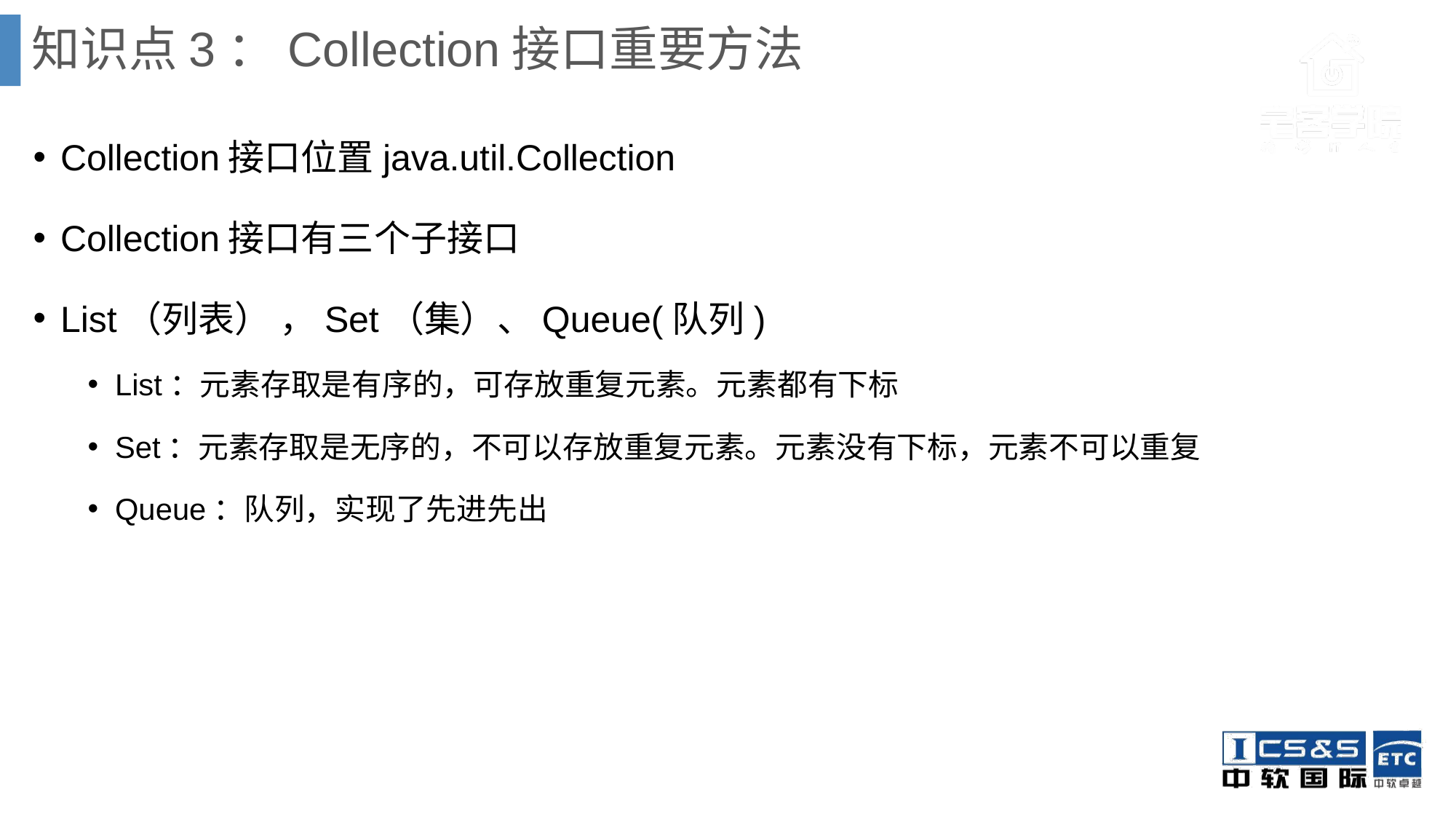

# 知识点3：Collection接口重要方法
Collection接口位置java.util.Collection
Collection接口有三个子接口
List（列表） ，Set（集）、Queue(队列)
List：元素存取是有序的，可存放重复元素。元素都有下标
Set：元素存取是无序的，不可以存放重复元素。元素没有下标，元素不可以重复
Queue：队列，实现了先进先出